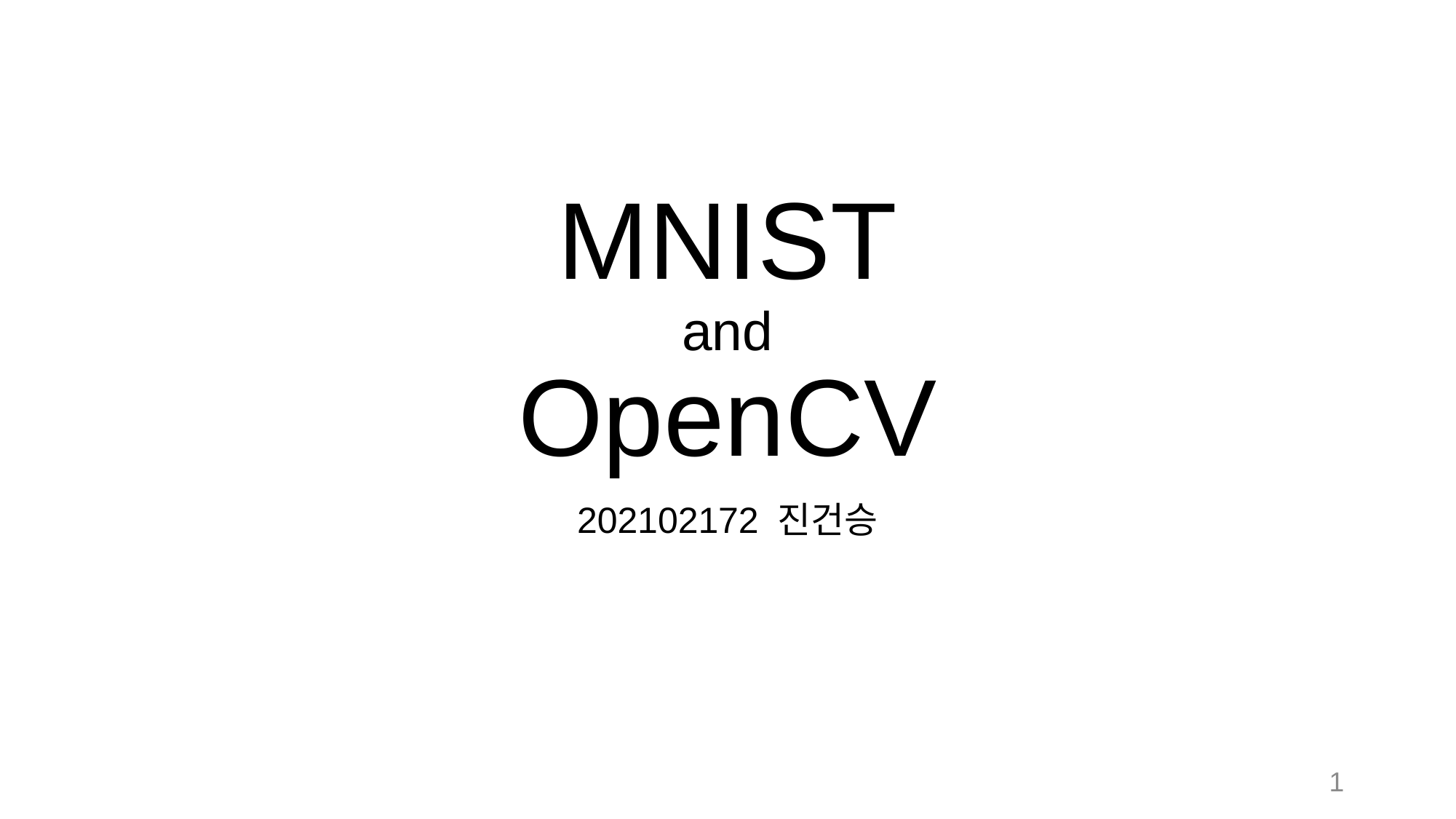

# MNIST and OpenCV
202102172 진건승
1